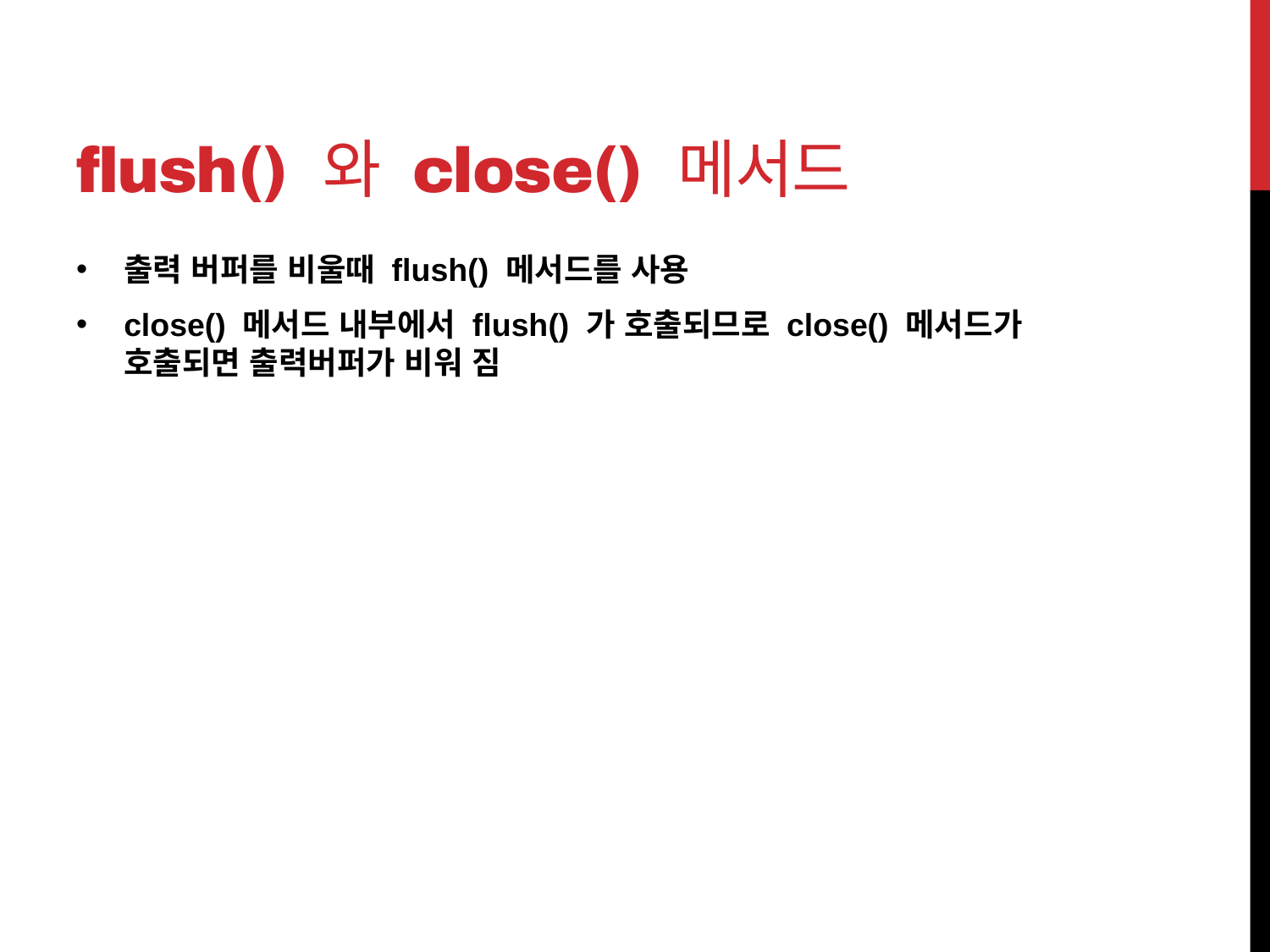

# flush() 와 close() 메서드
출력 버퍼를 비울때 flush() 메서드를 사용
close() 메서드 내부에서 flush() 가 호출되므로 close() 메서드가 호출되면 출력버퍼가 비워 짐